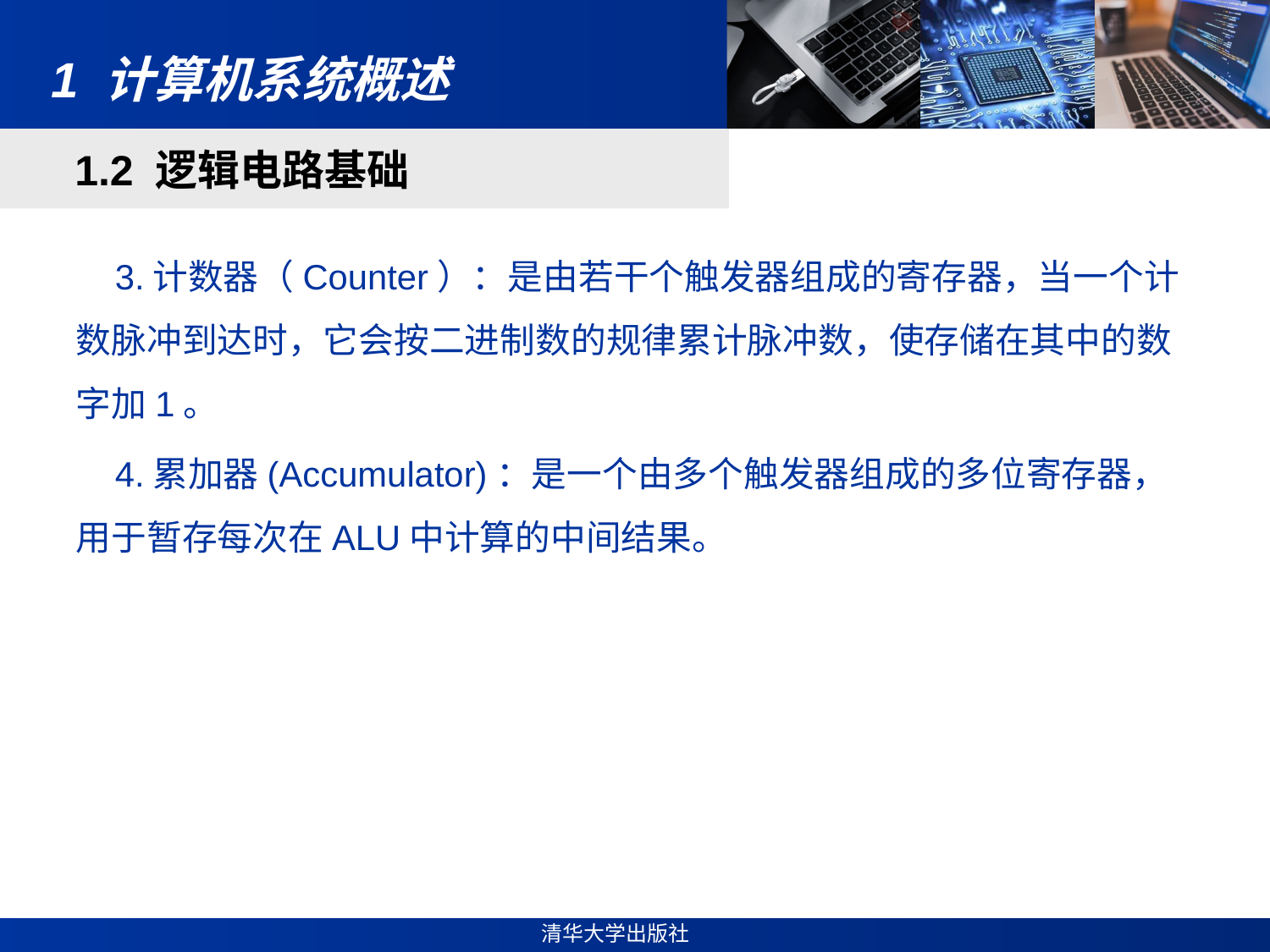

# 1 计算机系统概述
1.2 逻辑电路基础
    3.计数器（Counter）：是由若干个触发器组成的寄存器，当一个计数脉冲到达时，它会按二进制数的规律累计脉冲数，使存储在其中的数字加1。
    4.累加器(Accumulator)：是一个由多个触发器组成的多位寄存器，用于暂存每次在ALU中计算的中间结果。